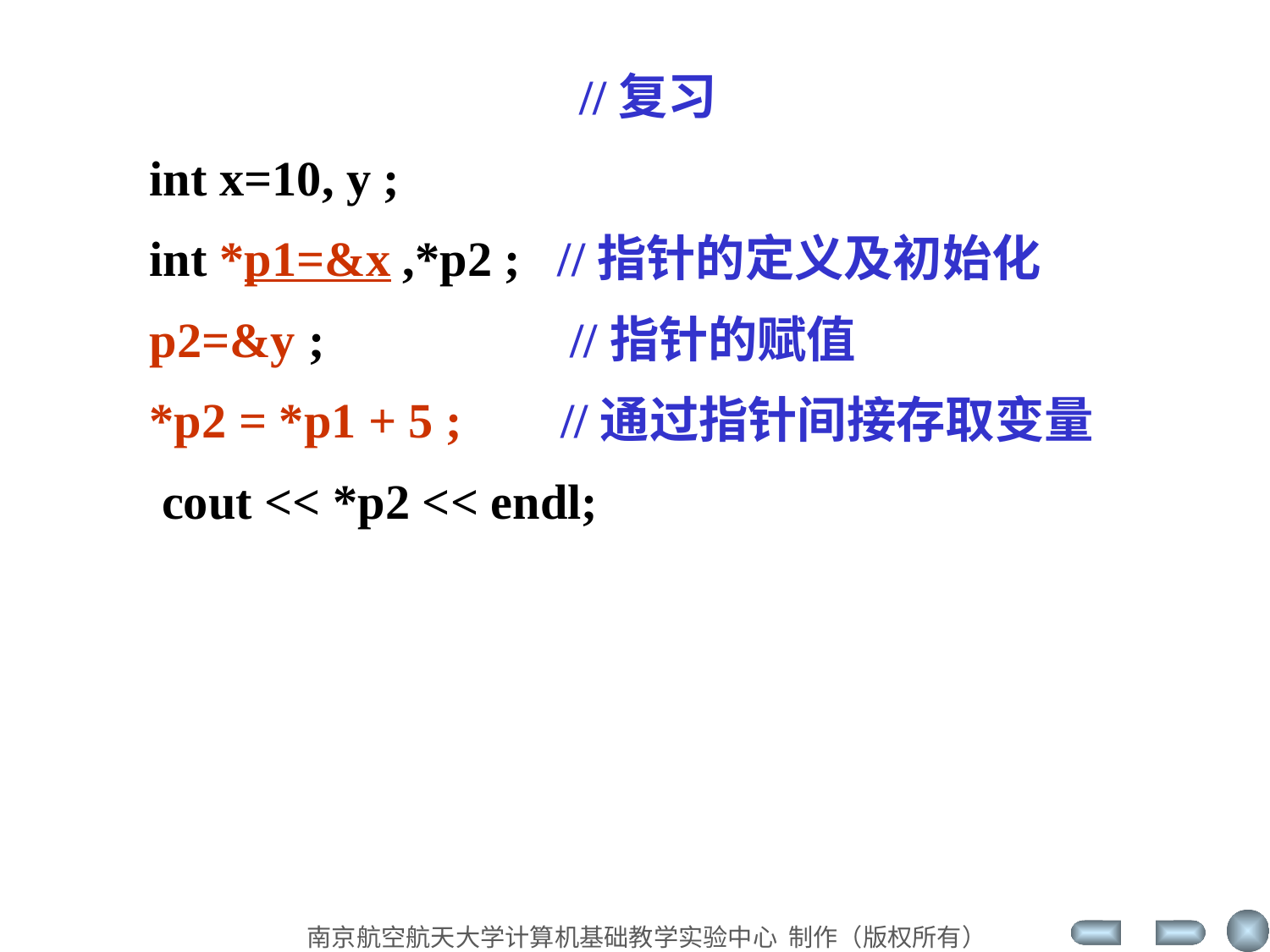

//复习
      int x=10, y ;
      int *p1=&x ,*p2 ;   //指针的定义及初始化
      p2=&y ;                    //指针的赋值
      *p2 = *p1 + 5 ;        //通过指针间接存取变量
       cout << *p2 << endl;